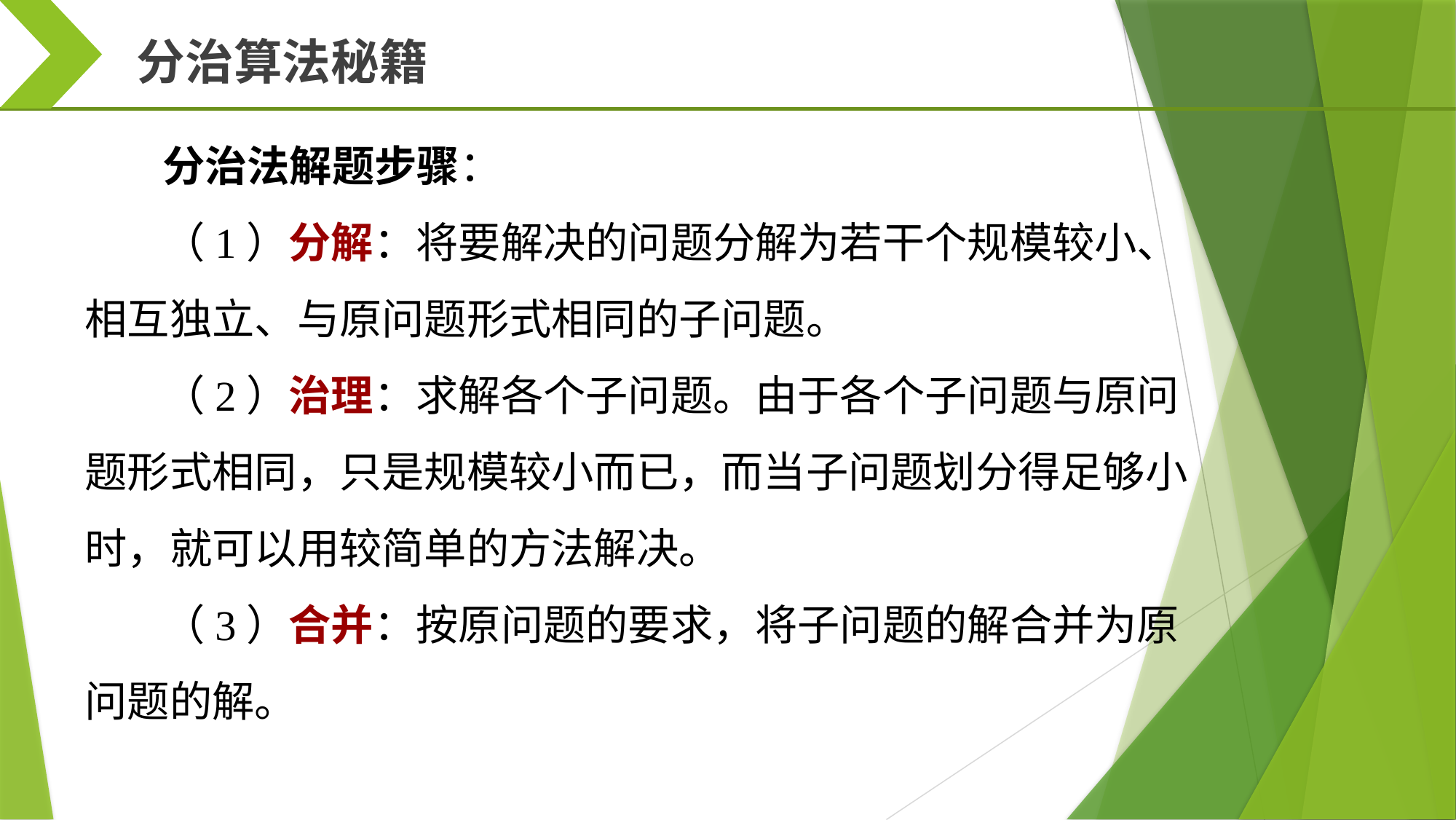

分治算法秘籍
分治法解题步骤：
（1）分解：将要解决的问题分解为若干个规模较小、相互独立、与原问题形式相同的子问题。
（2）治理：求解各个子问题。由于各个子问题与原问题形式相同，只是规模较小而已，而当子问题划分得足够小时，就可以用较简单的方法解决。
（3）合并：按原问题的要求，将子问题的解合并为原问题的解。